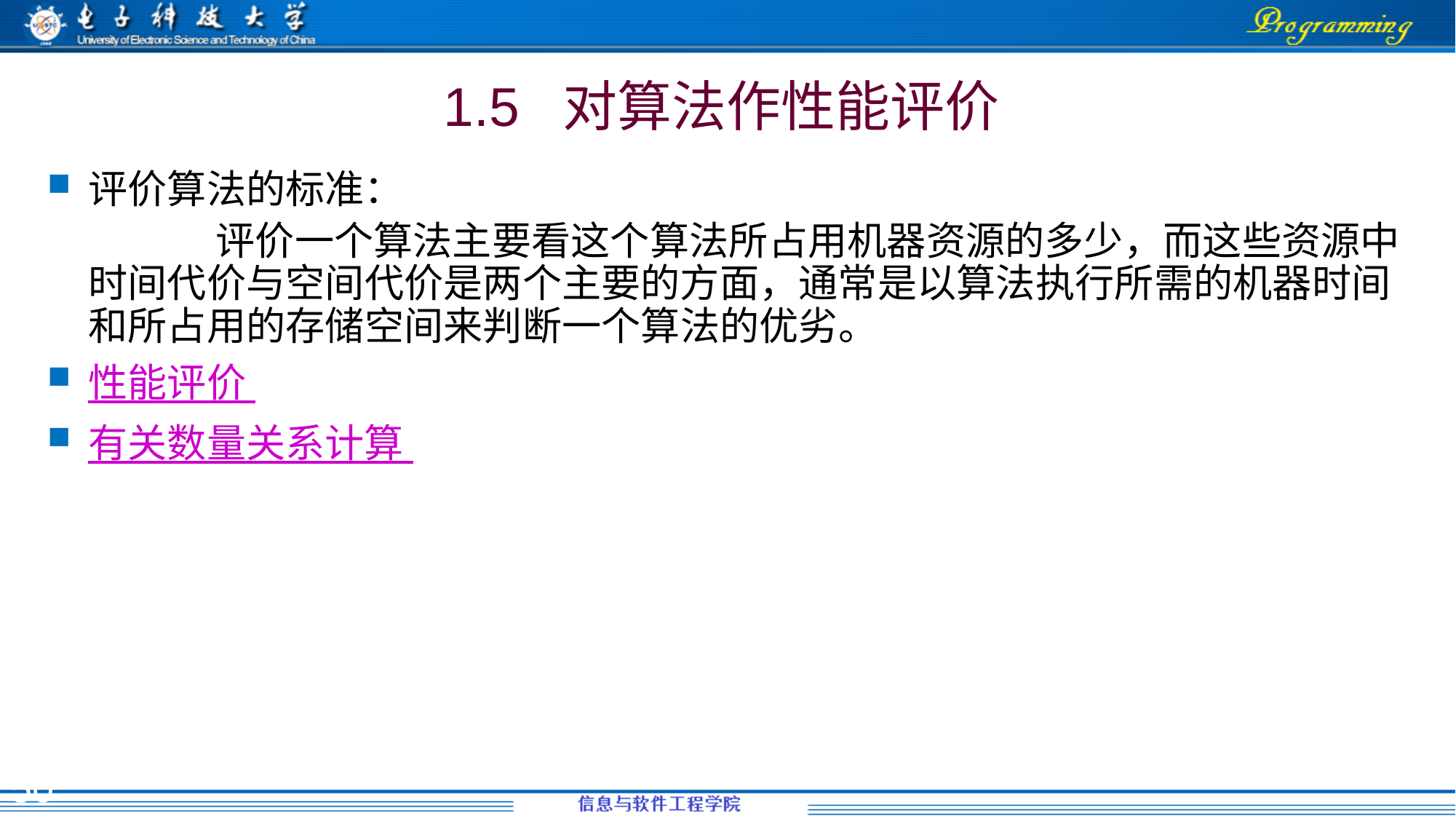

# 1.5  对算法作性能评价
评价算法的标准：
		 评价一个算法主要看这个算法所占用机器资源的多少，而这些资源中时间代价与空间代价是两个主要的方面，通常是以算法执行所需的机器时间和所占用的存储空间来判断一个算法的优劣。
性能评价
有关数量关系计算
50